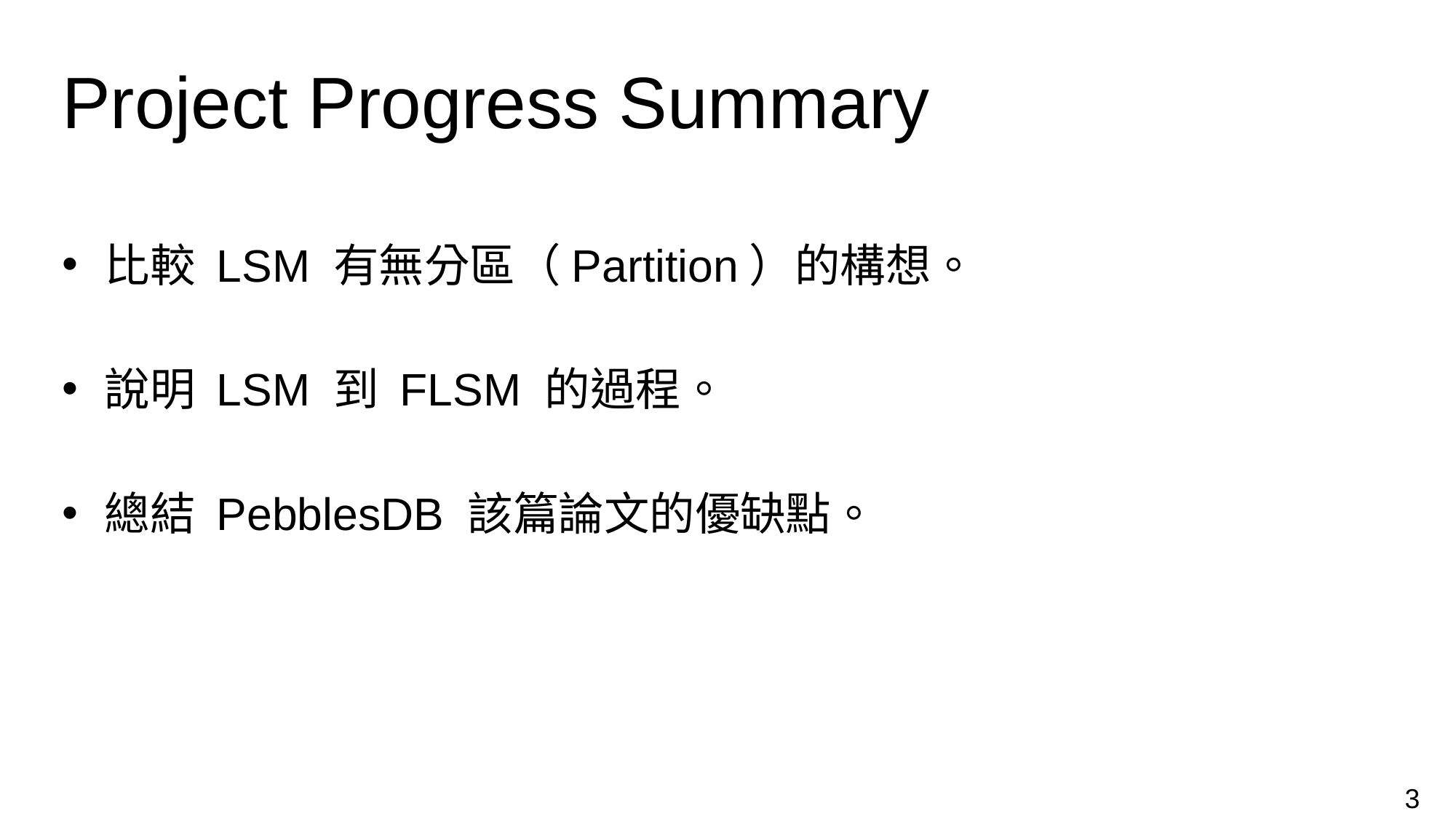

# Project Progress Summary
比較 LSM 有無分區（Partition）的構想。
說明 LSM 到 FLSM 的過程。
總結 PebblesDB 該篇論文的優缺點。

3